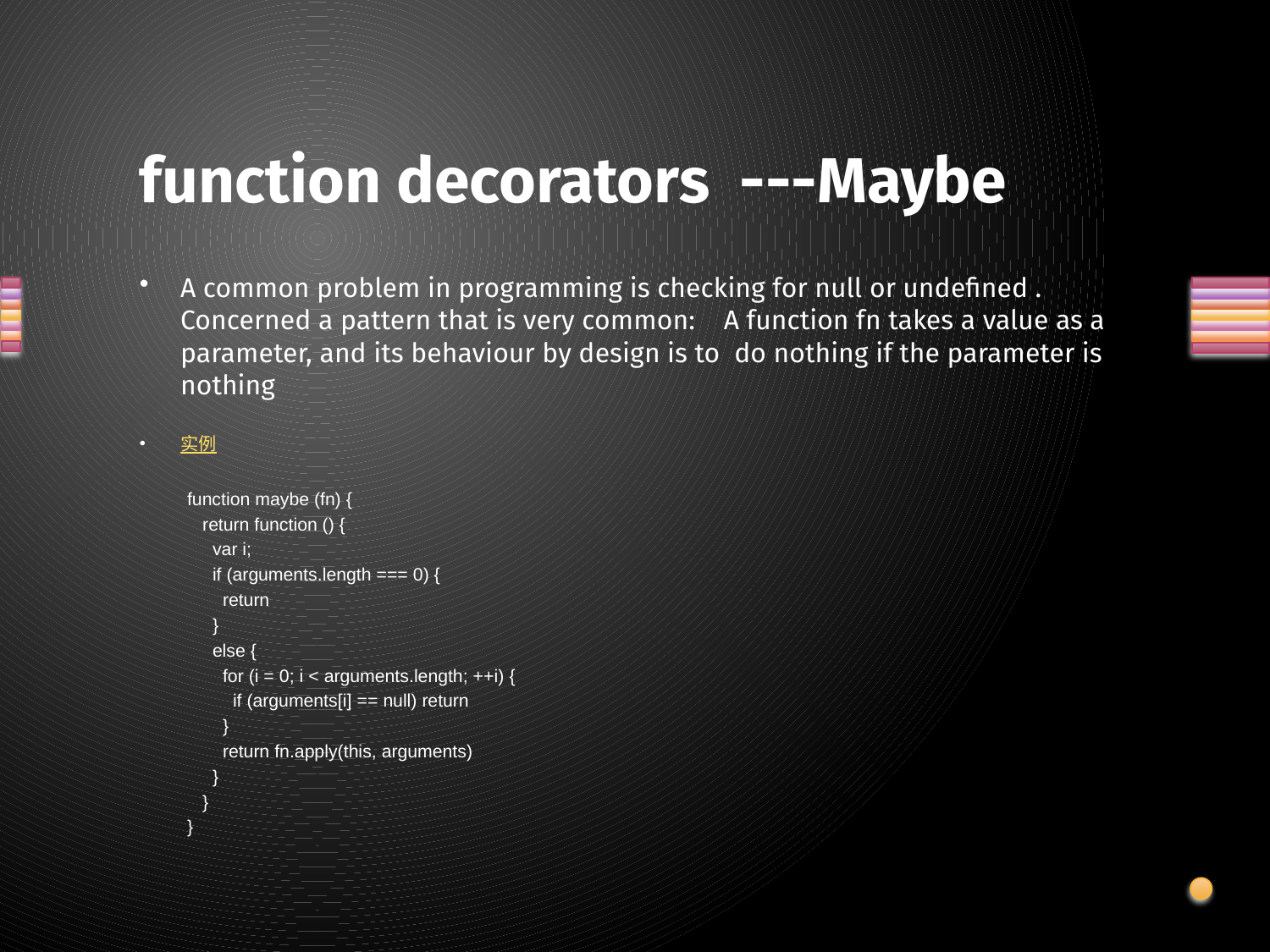

# function decorators  ---Maybe

A common problem in programming is checking for null or undefined . Concerned a pattern that is very common:    A function fn takes a value as a parameter, and its behaviour by design is to  do nothing if the parameter is nothing

实例

function maybe (fn) {
   return function () {
     var i;
     if (arguments.length === 0) {
       return
     }
     else {
       for (i = 0; i < arguments.length; ++i) {
         if (arguments[i] == null) return
       }
       return fn.apply(this, arguments)
     }
   }
}